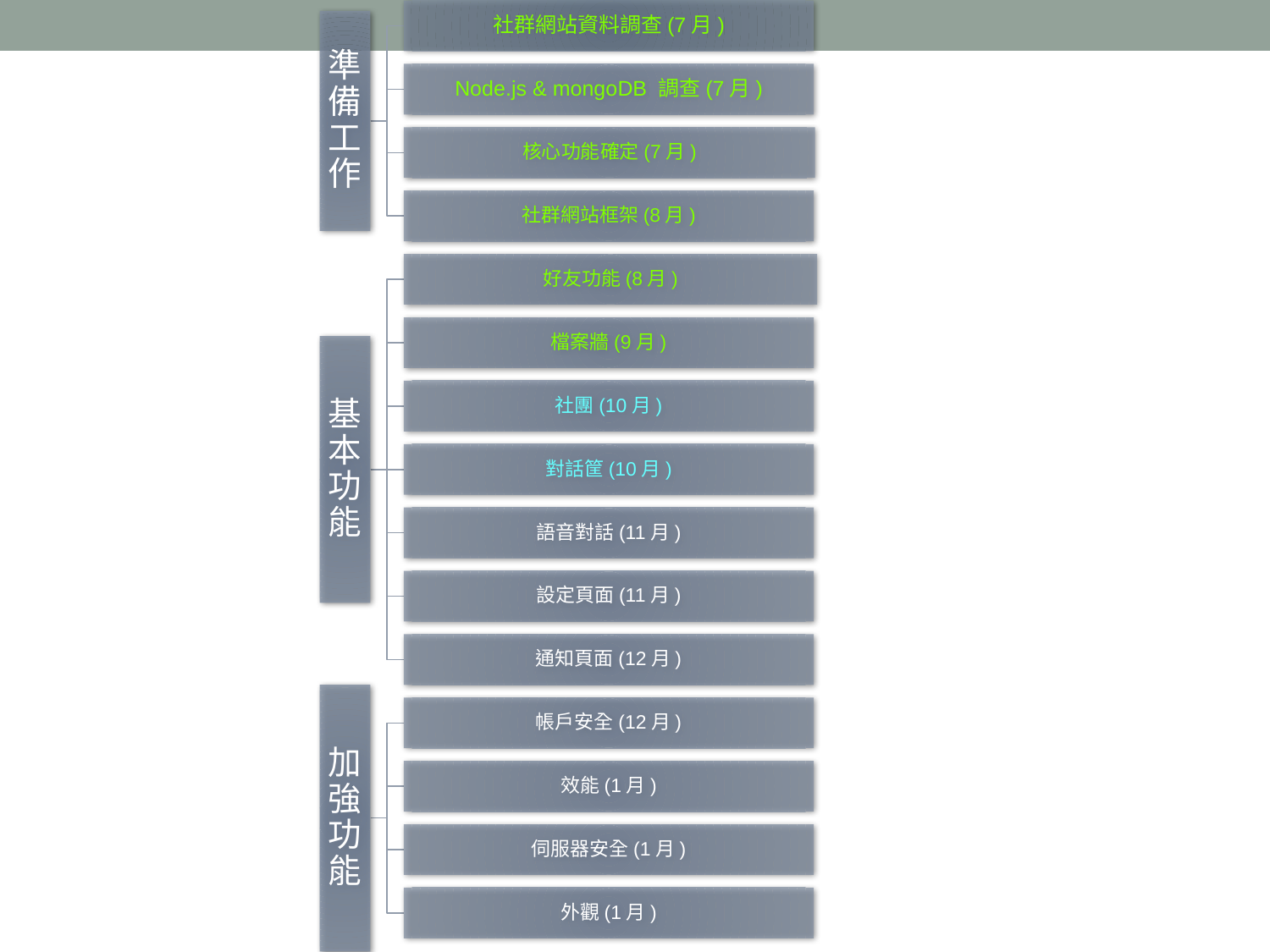

準備工作
社群網站資料調查(7月)
Node.js & mongoDB 調查(7月)
核心功能確定(7月)
社群網站框架(8月)
基本功能
好友功能(8月)
檔案牆(9月)
社團(10月)
對話筐(10月)
語音對話(11月)
設定頁面(11月)
通知頁面(12月)
加強功能
帳戶安全(12月)
效能(1月)
伺服器安全(1月)
外觀(1月)